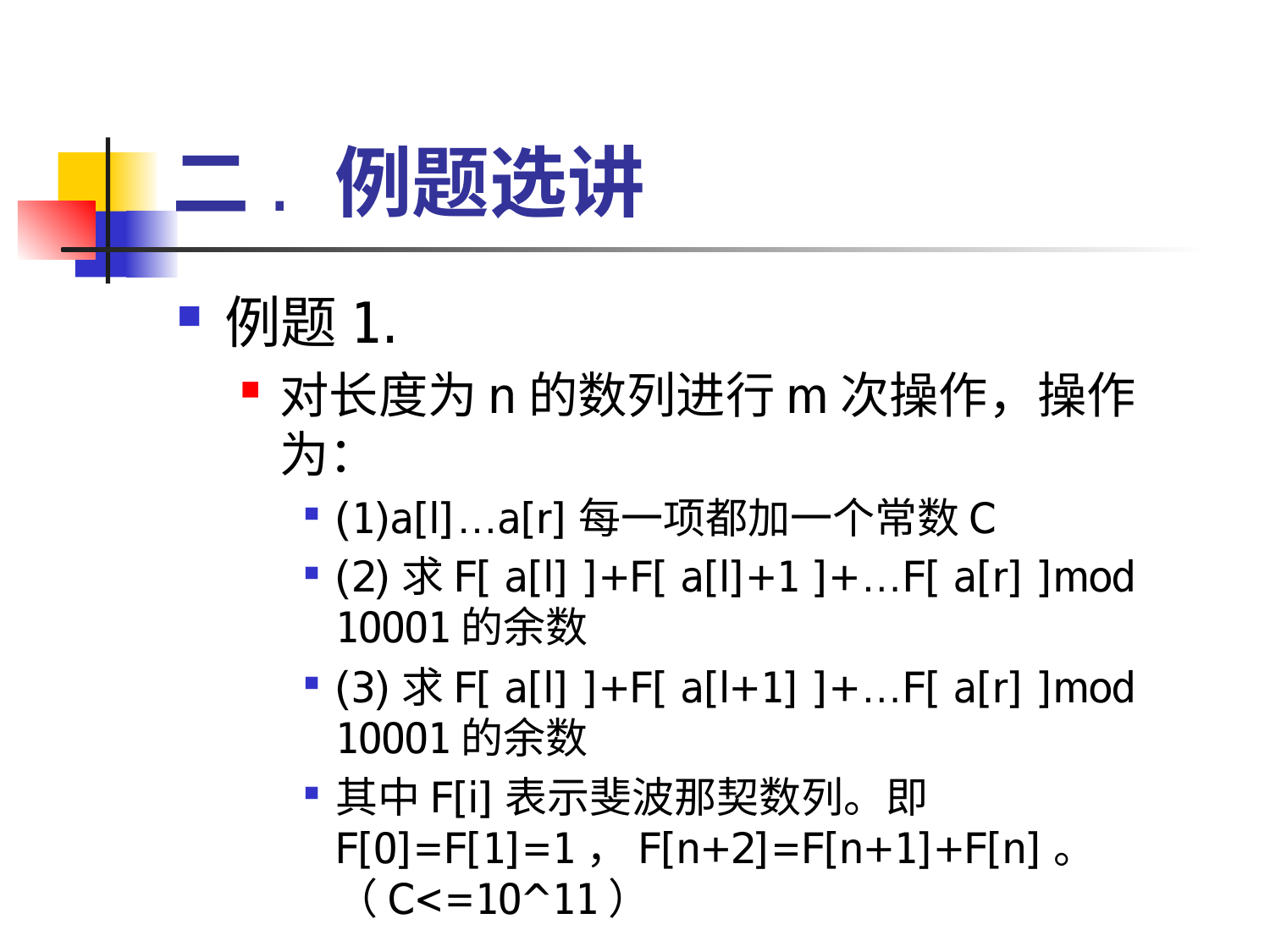

# 二. 例题选讲
例题1.
对长度为n的数列进行m次操作，操作为：
(1)a[l]…a[r]每一项都加一个常数C
(2)求F[ a[l] ]+F[ a[l]+1 ]+…F[ a[r] ]mod 10001的余数
(3)求F[ a[l] ]+F[ a[l+1] ]+…F[ a[r] ]mod 10001的余数
其中F[i]表示斐波那契数列。即F[0]=F[1]=1，F[n+2]=F[n+1]+F[n]。（C<=10^11）